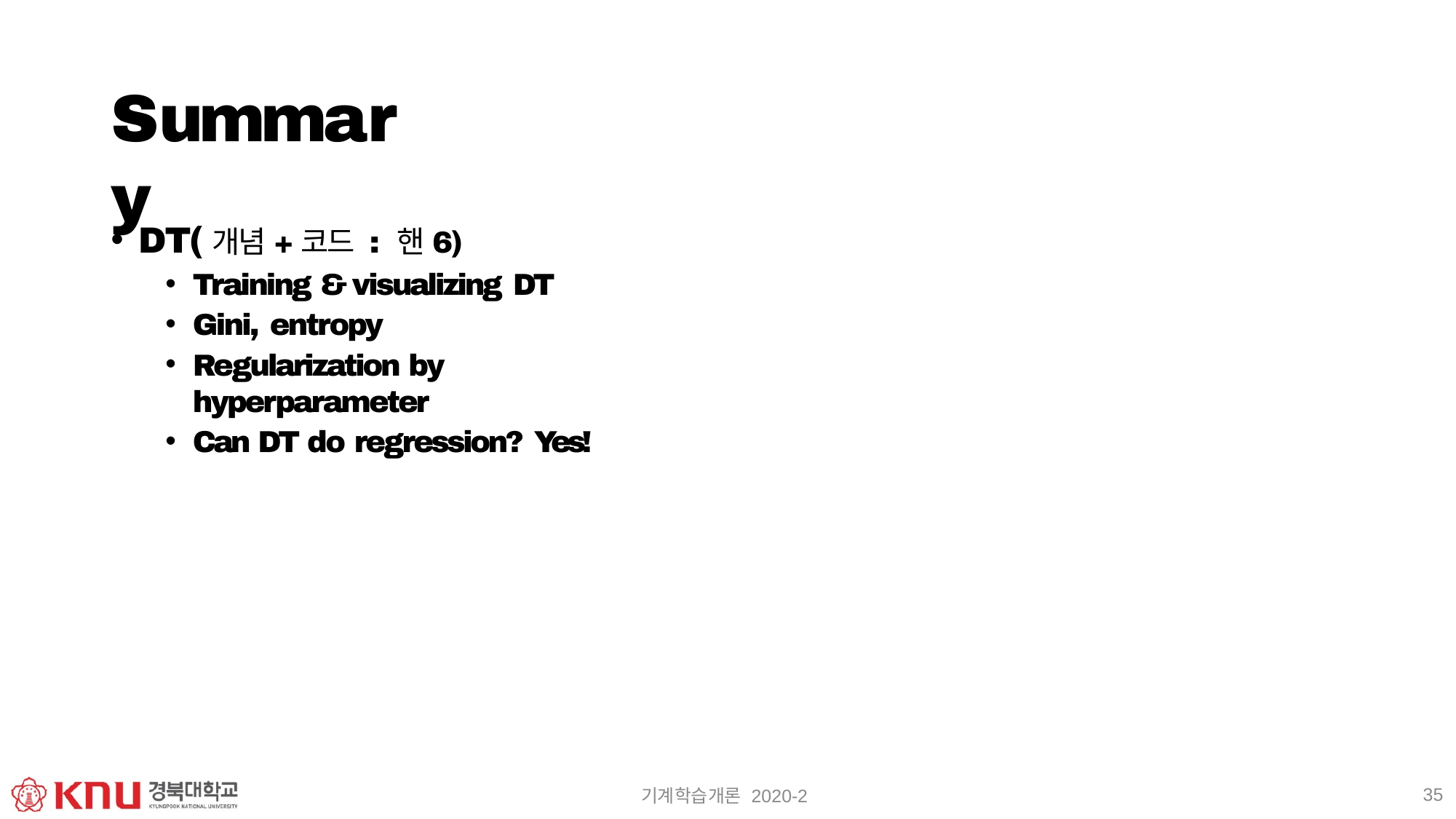

# Summary
DT(개념+코드 : 핸6)
Training & visualizing DT
Gini, entropy
Regularization by hyperparameter
Can DT do regression? Yes!
35
기계학습개론 2020-2